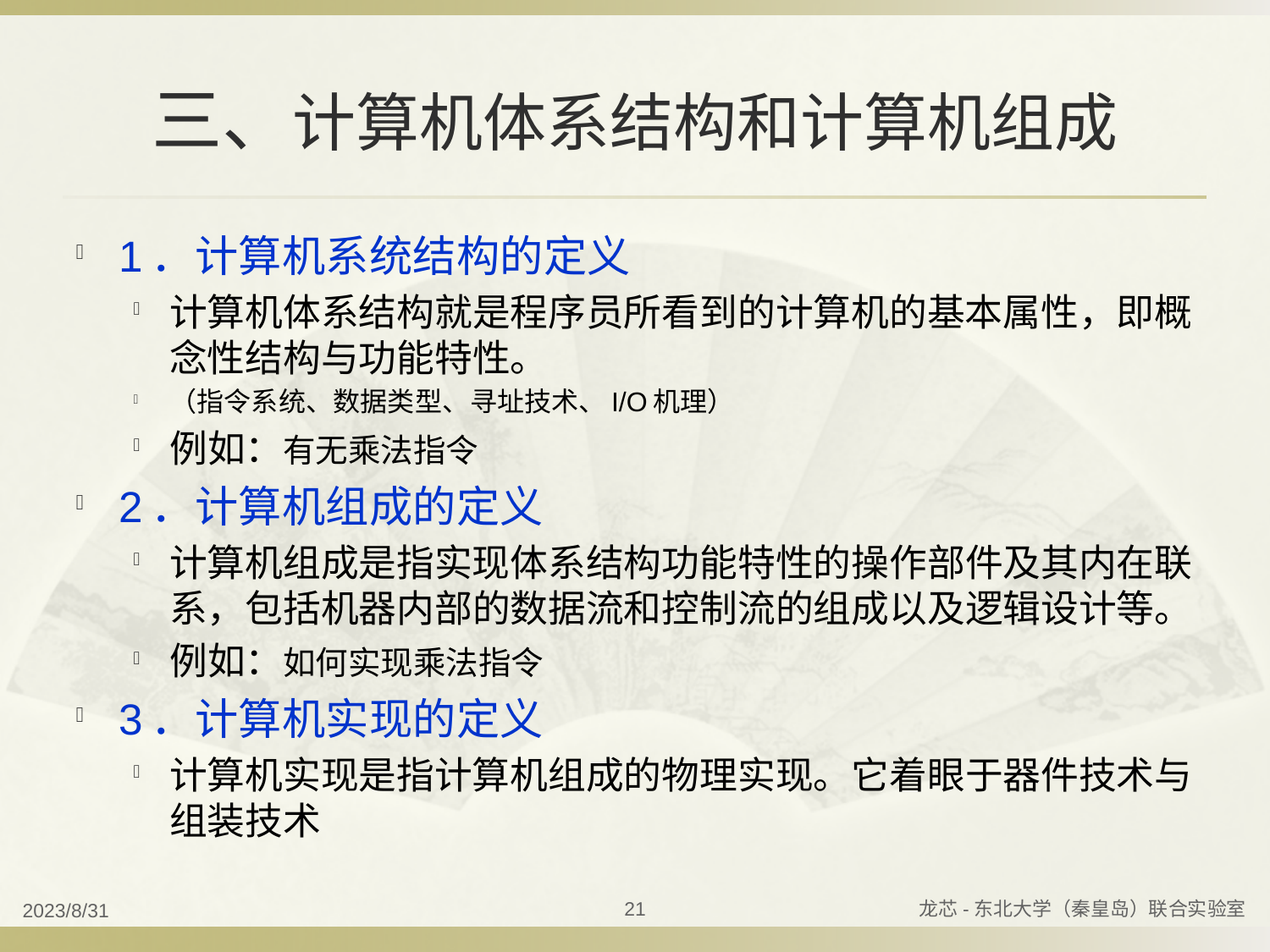

# 三、计算机体系结构和计算机组成
1．计算机系统结构的定义
计算机体系结构就是程序员所看到的计算机的基本属性，即概念性结构与功能特性。
（指令系统、数据类型、寻址技术、I/O机理）
例如：有无乘法指令
2．计算机组成的定义
计算机组成是指实现体系结构功能特性的操作部件及其内在联系，包括机器内部的数据流和控制流的组成以及逻辑设计等。
例如：如何实现乘法指令
3．计算机实现的定义
计算机实现是指计算机组成的物理实现。它着眼于器件技术与组装技术
2023/8/31
21
龙芯-东北大学（秦皇岛）联合实验室